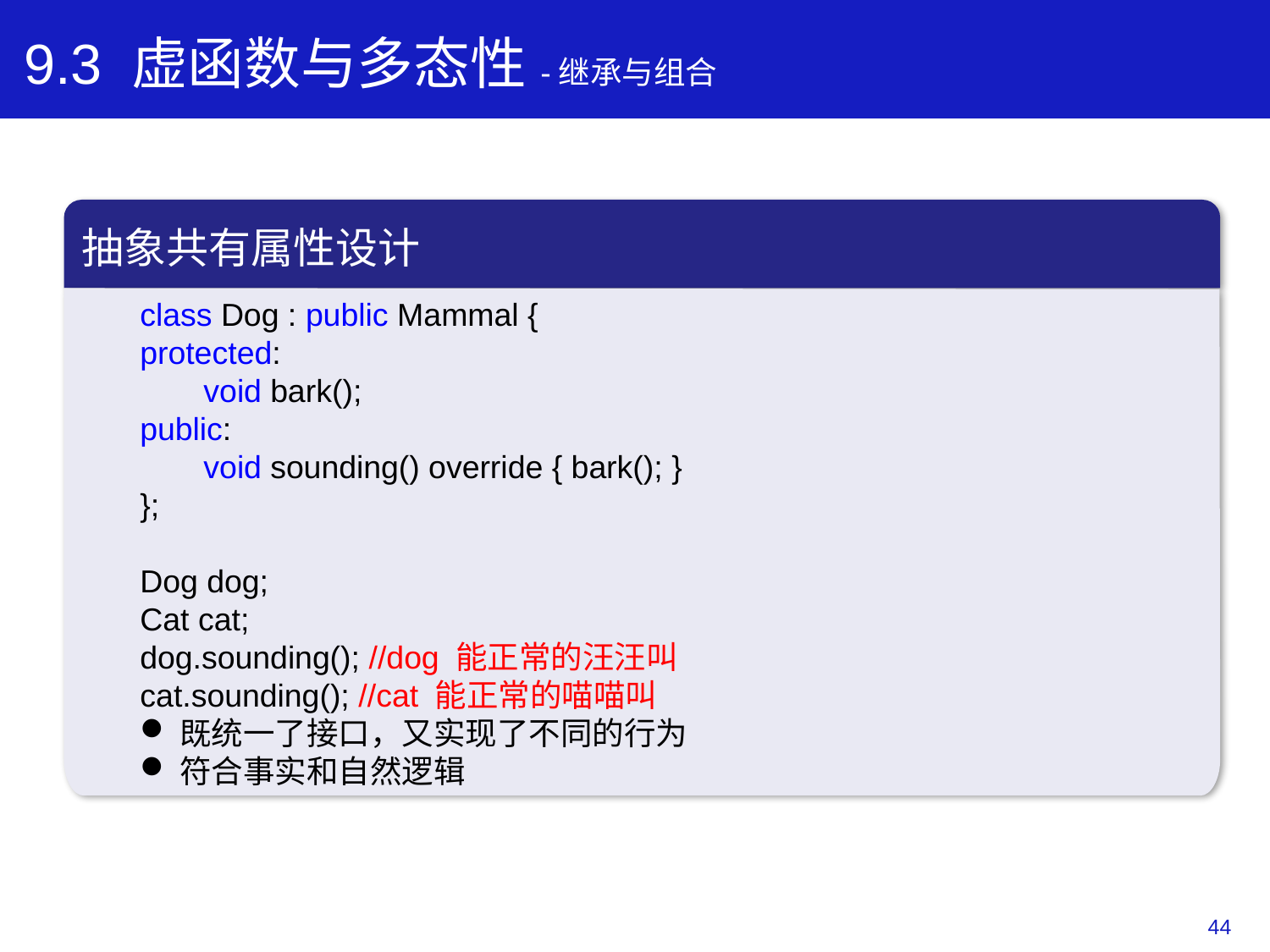

9.3 虚函数与多态性-继承与组合
抽象共有属性设计
class Dog : public Mammal {
protected:
void bark();
public:
void sounding() override { bark(); }
};

Dog dog;
Cat cat;
dog.sounding(); //dog 能正常的汪汪叫
cat.sounding(); //cat 能正常的喵喵叫
既统一了接口，又实现了不同的行为
符合事实和自然逻辑
44